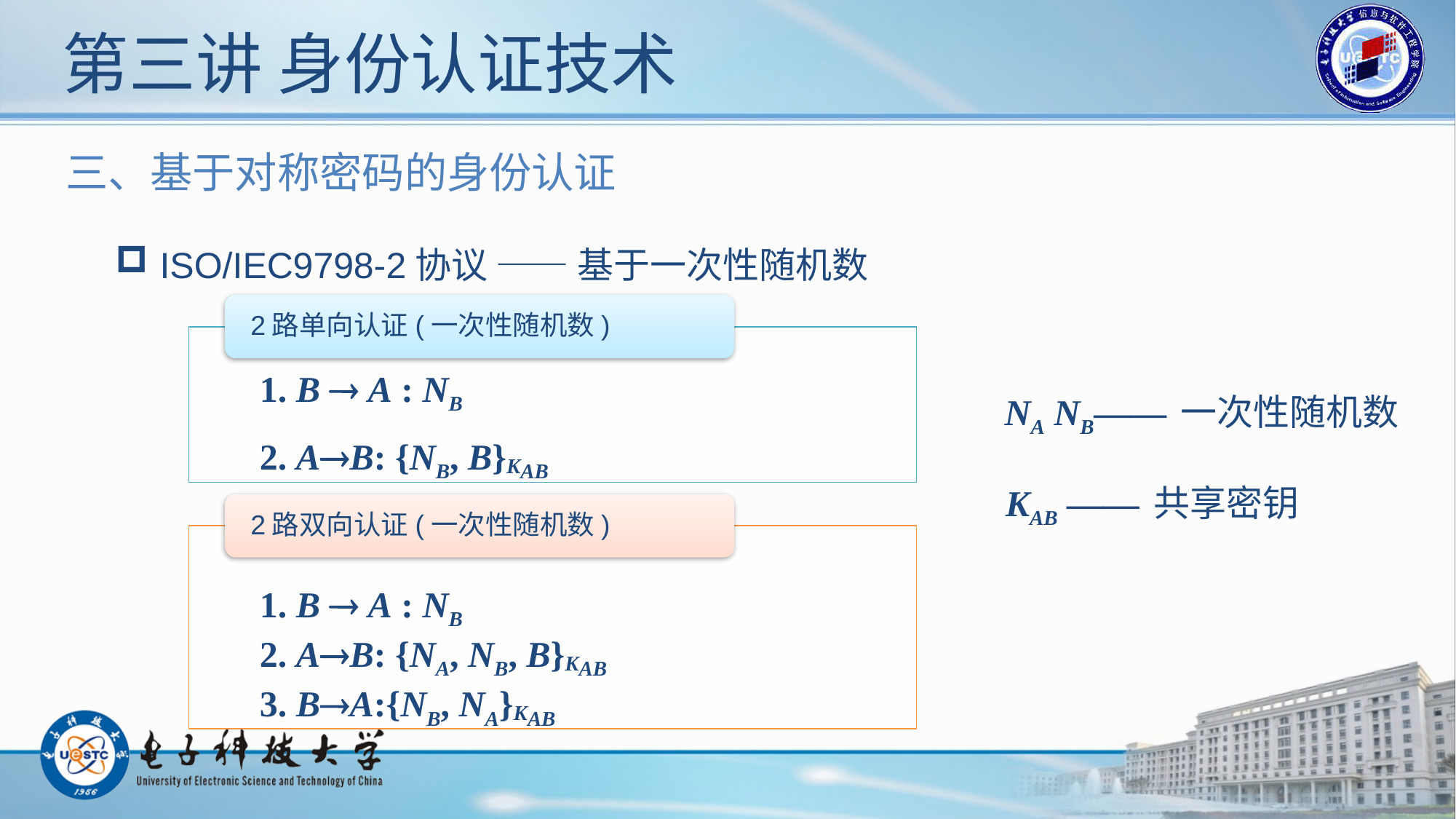

# 第三讲 身份认证技术
三、基于对称密码的身份认证
 ISO/IEC9798-2协议 —— 基于一次性随机数

2路单向认证(一次性随机数)

2路双向认证(一次性随机数)
1. B → A : NB
2. A→B: {NB, B}KAB
NA NB—— 一次性随机数
KAB —— 共享密钥
1. B → A : NB
2. A→B: {NA, NB, B}KAB
3. B→A:{NB, NA}KAB